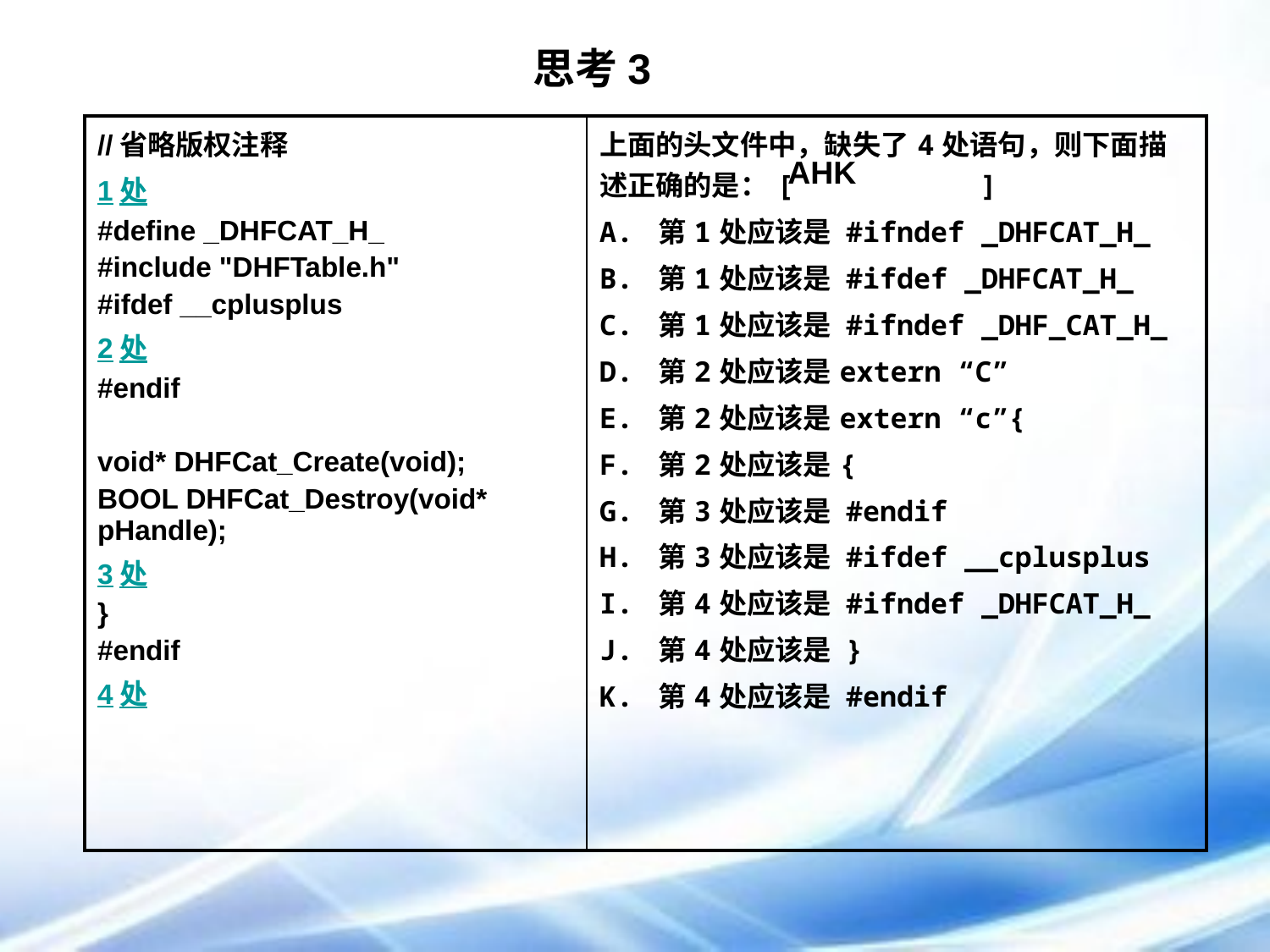

思考3
| //省略版权注释 1处 #define \_DHFCAT\_H\_ #include "DHFTable.h" #ifdef \_\_cplusplus 2处 #endif void\* DHFCat\_Create(void); BOOL DHFCat\_Destroy(void\* pHandle); 3处 } #endif 4处 | 上面的头文件中，缺失了4处语句，则下面描述正确的是：[ ] A. 第1处应该是 #ifndef \_DHFCAT\_H\_ B. 第1处应该是 #ifdef \_DHFCAT\_H\_ C. 第1处应该是 #ifndef \_DHF\_CAT\_H\_ D. 第2处应该是extern “C” E. 第2处应该是extern “c”{ F. 第2处应该是{ G. 第3处应该是 #endif H. 第3处应该是 #ifdef \_\_cplusplus I. 第4处应该是 #ifndef \_DHFCAT\_H\_ J. 第4处应该是 } K. 第4处应该是 #endif |
| --- | --- |
AHK